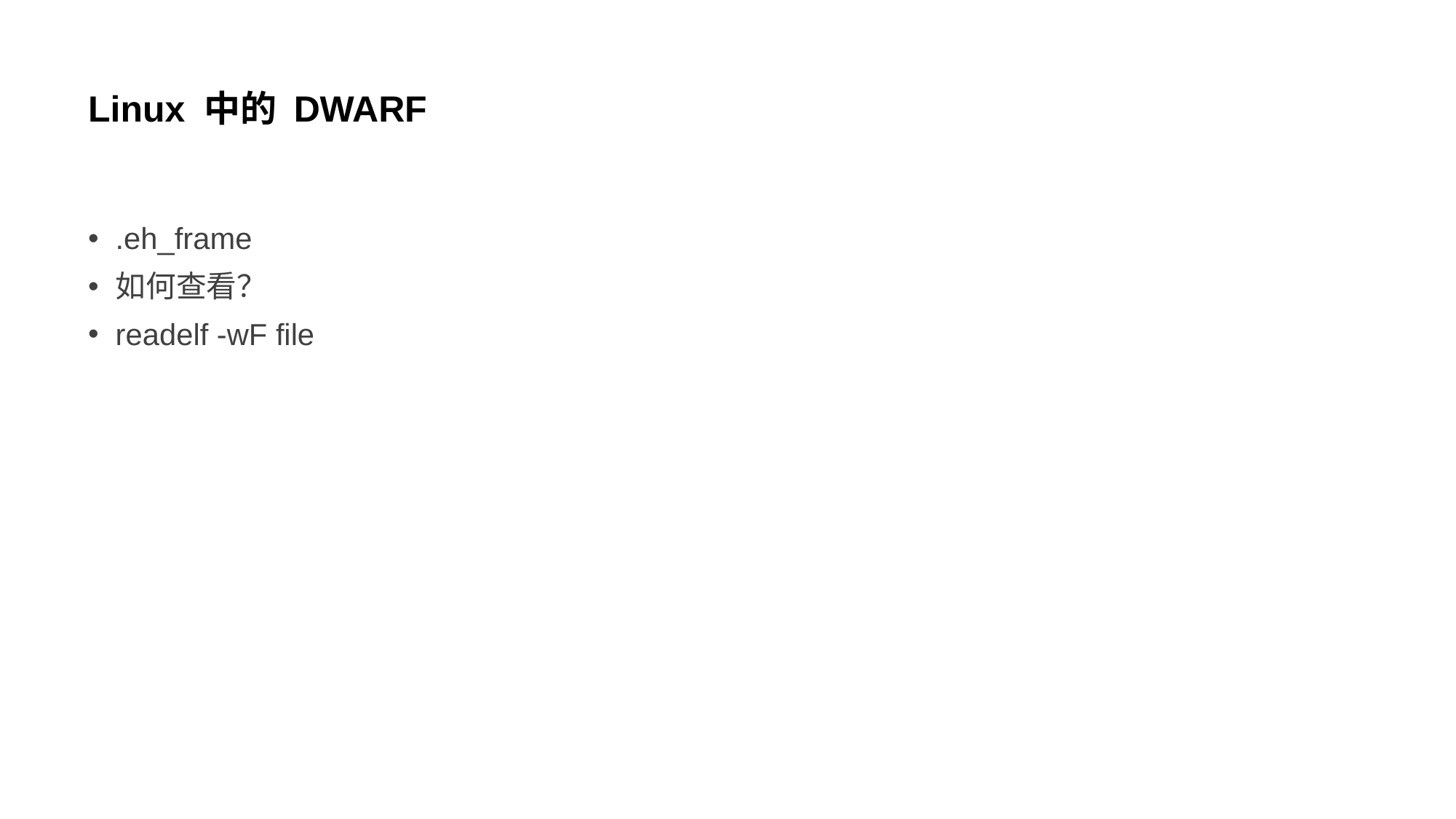

# Linux 中的 DWARF
.eh_frame
如何查看？
readelf -wF file